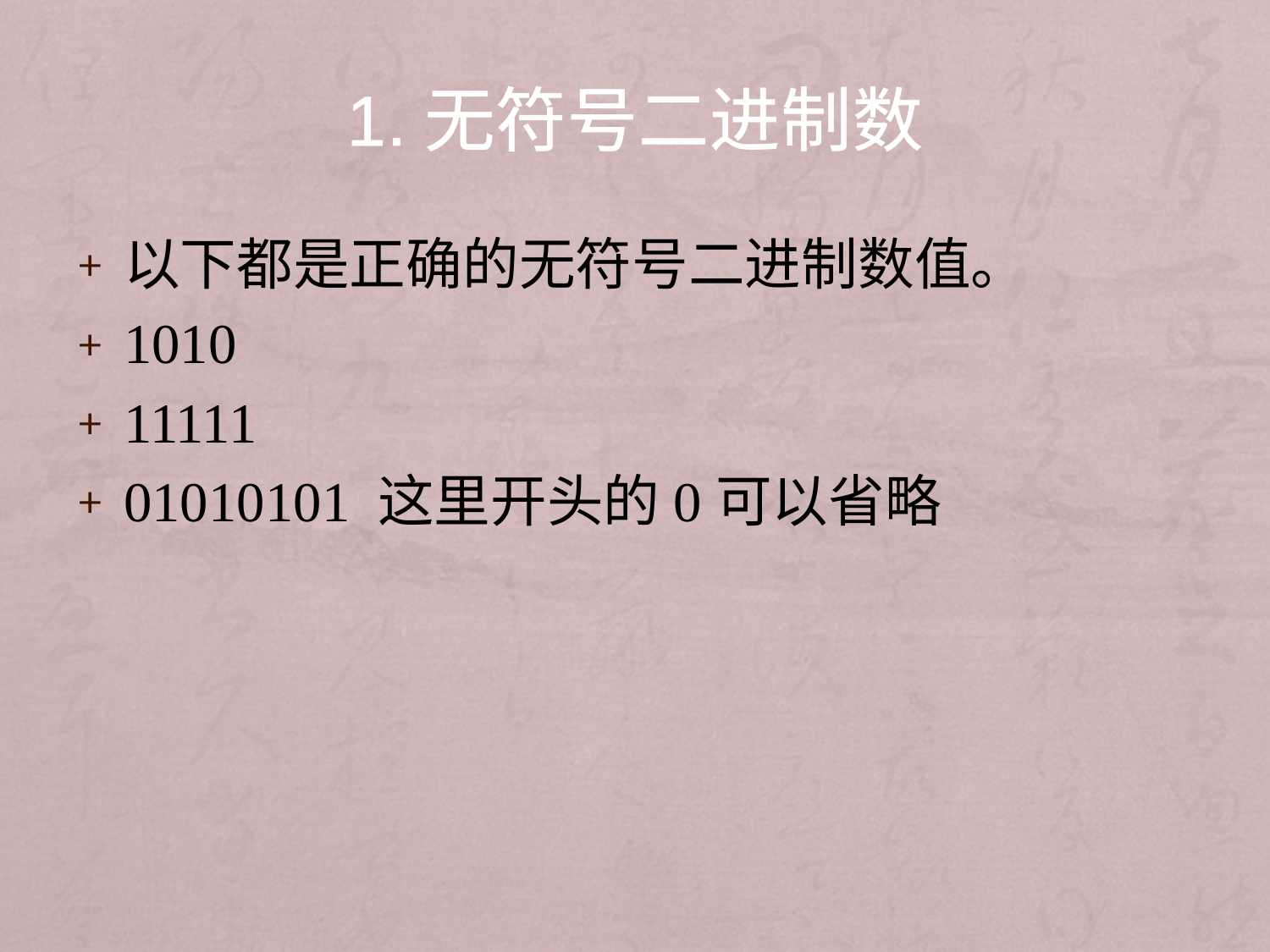

# 1.无符号二进制数
以下都是正确的无符号二进制数值。
1010
11111
01010101	这里开头的0可以省略